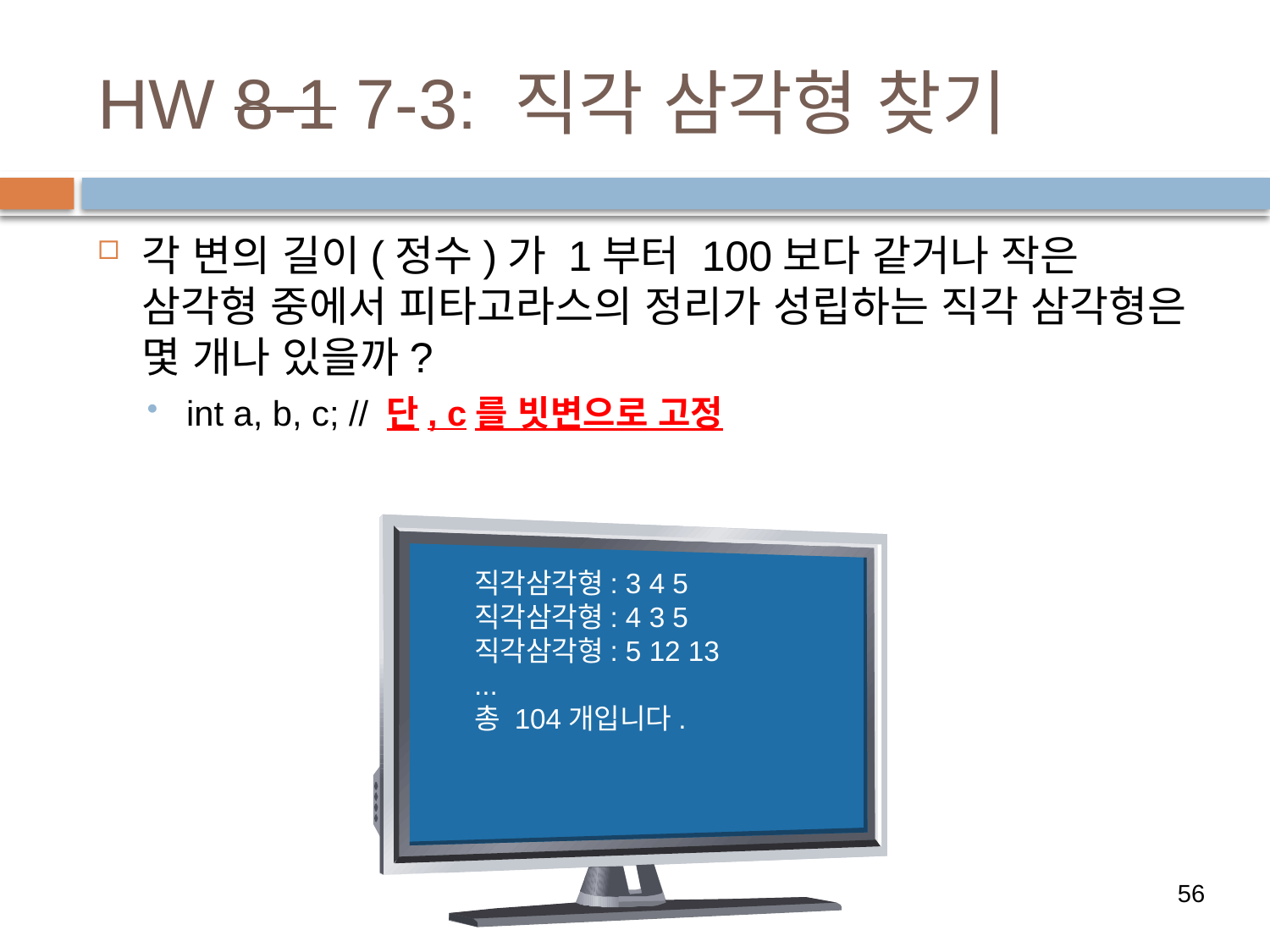

# HW 8-1 7-3: 직각 삼각형 찾기
각 변의 길이(정수)가 1부터 100보다 같거나 작은 삼각형 중에서 피타고라스의 정리가 성립하는 직각 삼각형은 몇 개나 있을까?
int a, b, c; // 단, c를 빗변으로 고정

직각삼각형: 3 4 5
직각삼각형: 4 3 5
직각삼각형: 5 12 13
...
총 104개입니다.
56